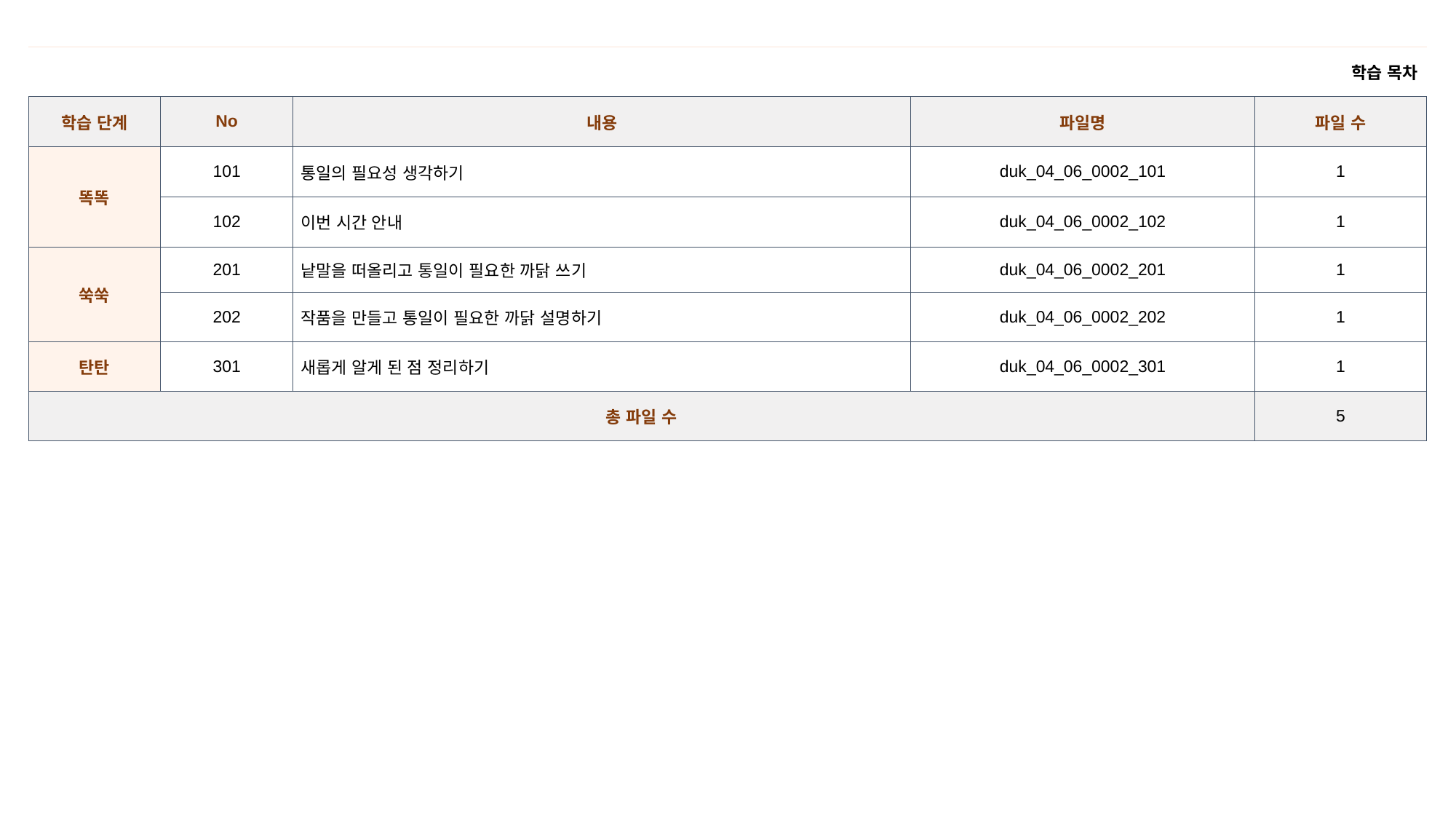

| 학습 목차 |  |  |  |  |
| --- | --- | --- | --- | --- |
| 학습 단계 | No | 내용 | 파일명 | 파일 수 |
| 똑똑 | 101 | 통일의 필요성 생각하기 | duk\_04\_06\_0002\_101 | 1 |
|  | 102 | 이번 시간 안내 | duk\_04\_06\_0002\_102 | 1 |
| 쑥쑥 | 201 | 낱말을 떠올리고 통일이 필요한 까닭 쓰기 | duk\_04\_06\_0002\_201 | 1 |
|  | 202 | 작품을 만들고 통일이 필요한 까닭 설명하기 | duk\_04\_06\_0002\_202 | 1 |
| 탄탄 | 301 | 새롭게 알게 된 점 정리하기 | duk\_04\_06\_0002\_301 | 1 |
| 총 파일 수 |  |  |  | 5 |